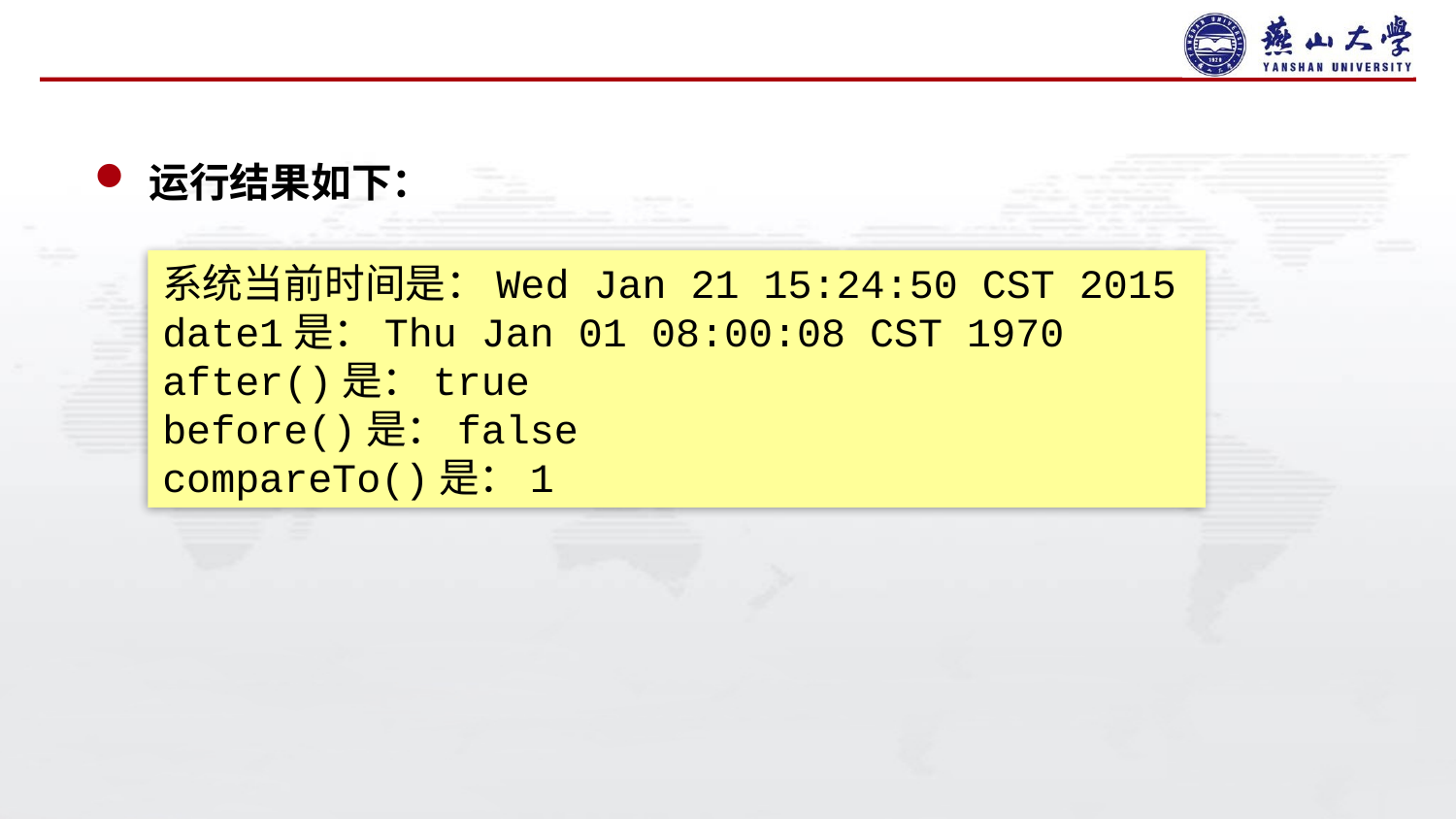

#
运行结果如下：

系统当前时间是：Wed Jan 21 15:24:50 CST 2015
date1是：Thu Jan 01 08:00:08 CST 1970
after()是：true
before()是：false
compareTo()是：1